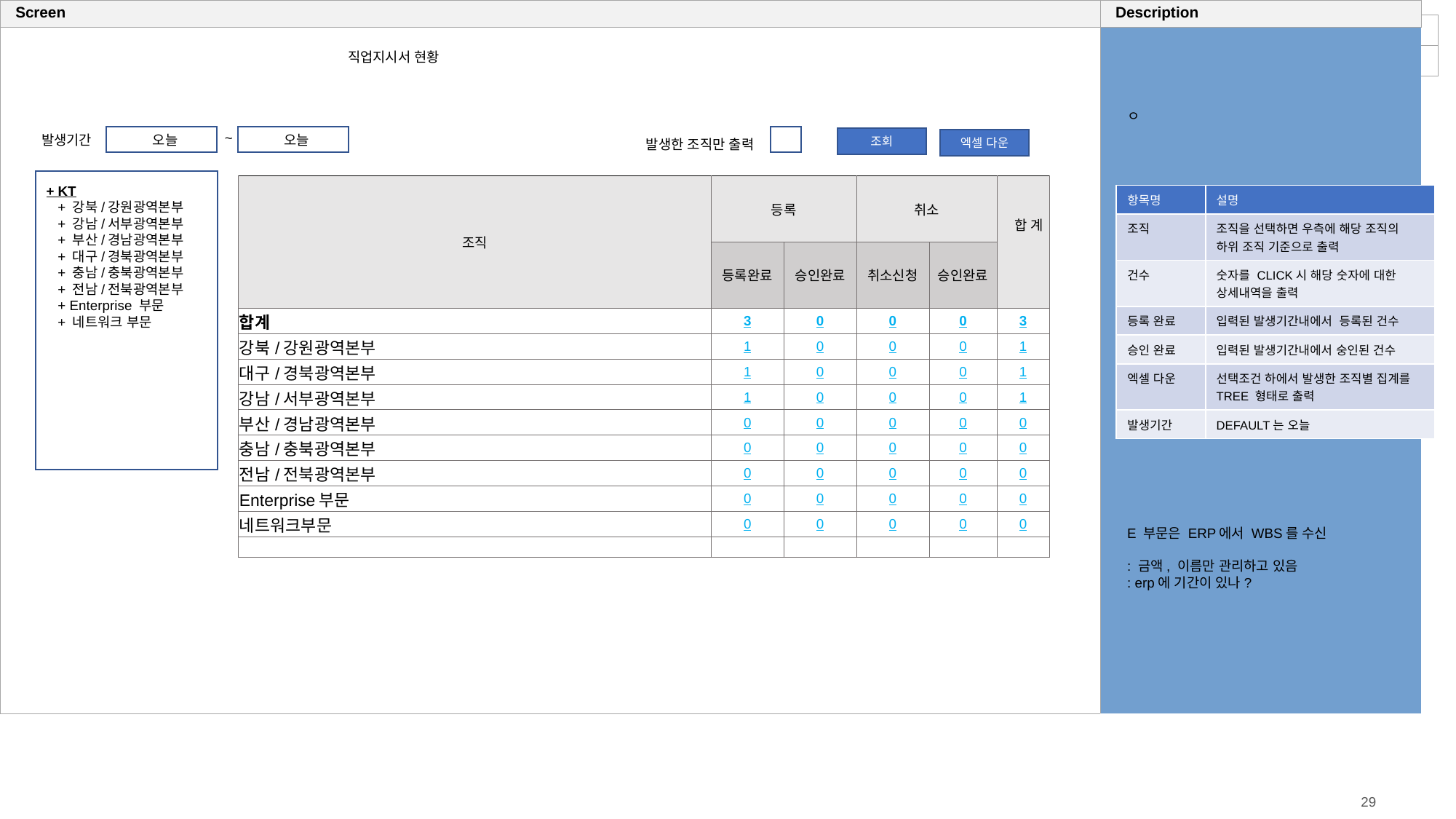

직업지시서 현황
ㅇ
~
발생기간
 오늘
 오늘

조회
엑셀 다운
발생한 조직만 출력
+ KT
   + 강북/강원광역본부
   + 강남/서부광역본부
   + 부산/경남광역본부
   + 대구/경북광역본부
   + 충남/충북광역본부
   + 전남/전북광역본부
   + Enterprise 부문
   + 네트워크 부문

| 조직 | 등록 |  | 취소 |  | 합 계 |
| --- | --- | --- | --- | --- | --- |
|  | 등록완료 | 승인완료 | 취소신청 | 승인완료 |  |
| 합계 | 3 | 0 | 0 | 0 | 3 |
| 강북/강원광역본부 | 1 | 0 | 0 | 0 | 1 |
| 대구/경북광역본부 | 1 | 0 | 0 | 0 | 1 |
| 강남/서부광역본부 | 1 | 0 | 0 | 0 | 1 |
| 부산/경남광역본부 | 0 | 0 | 0 | 0 | 0 |
| 충남/충북광역본부 | 0 | 0 | 0 | 0 | 0 |
| 전남/전북광역본부 | 0 | 0 | 0 | 0 | 0 |
| Enterprise부문 | 0 | 0 | 0 | 0 | 0 |
| 네트워크부문 | 0 | 0 | 0 | 0 | 0 |
|  |  |  |  |  |  |
| 항목명 | 설명 |
| --- | --- |
| 조직 | 조직을 선택하면 우측에 해당 조직의 하위 조직 기준으로 출력 |
| 건수 | 숫자를 CLICK시 해당 숫자에 대한 상세내역을 출력 |
| 등록 완료 | 입력된 발생기간내에서 등록된 건수 |
| 승인 완료 | 입력된 발생기간내에서 숭인된 건수 |
| 엑셀 다운 | 선택조건 하에서 발생한 조직별 집계를 TREE 형태로 출력 |
| 발생기간 | DEFAULT는 오늘 |
E 부문은 ERP에서 WBS를 수신

: 금액, 이름만 관리하고 있음
: erp에 기간이 있나?